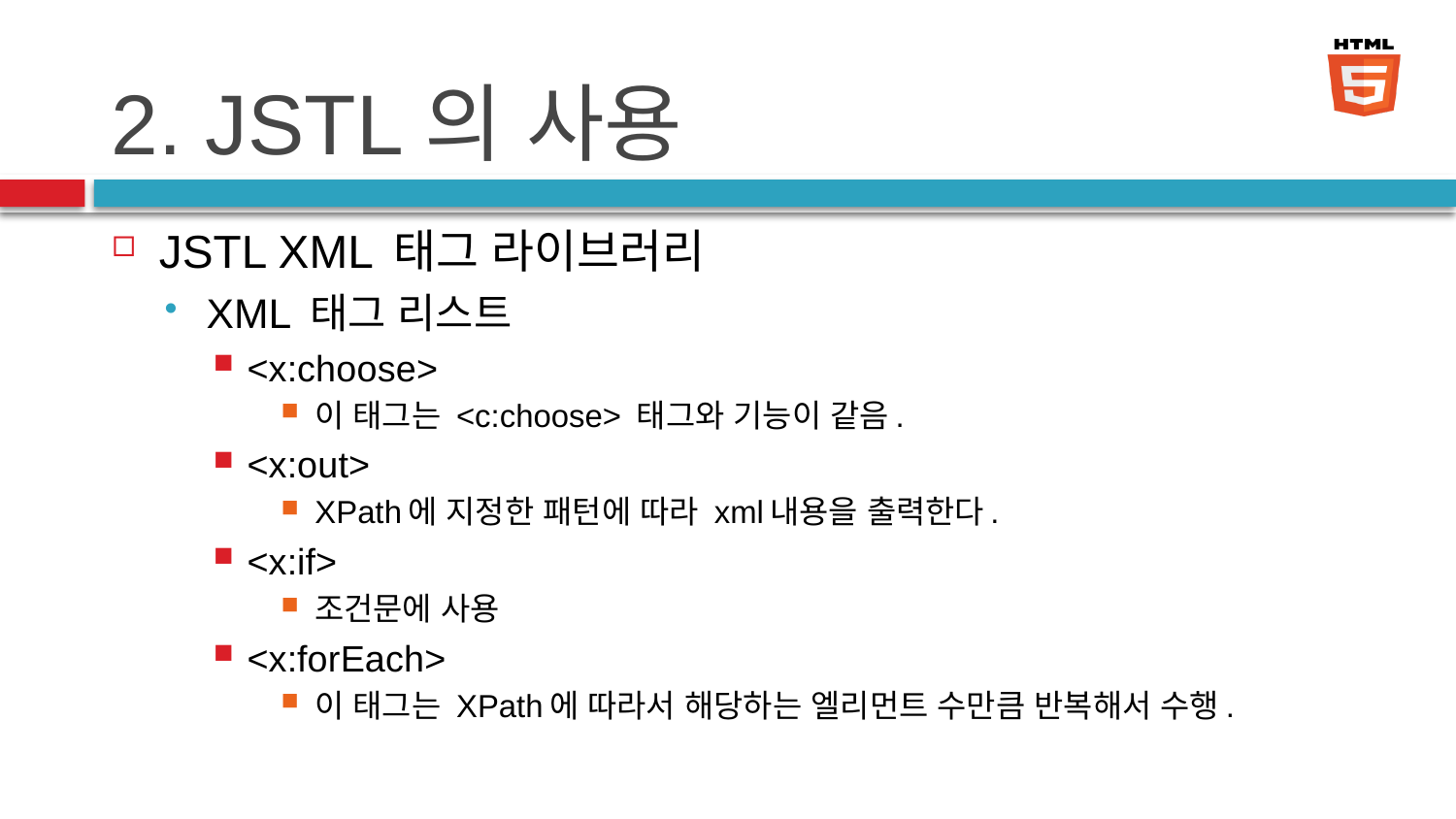

# 2. JSTL의 사용
JSTL XML 태그 라이브러리
XML 태그 리스트
<x:choose>
이 태그는 <c:choose> 태그와 기능이 같음.
<x:out>
XPath에 지정한 패턴에 따라 xml내용을 출력한다.
<x:if>
조건문에 사용
<x:forEach>
이 태그는 XPath에 따라서 해당하는 엘리먼트 수만큼 반복해서 수행.